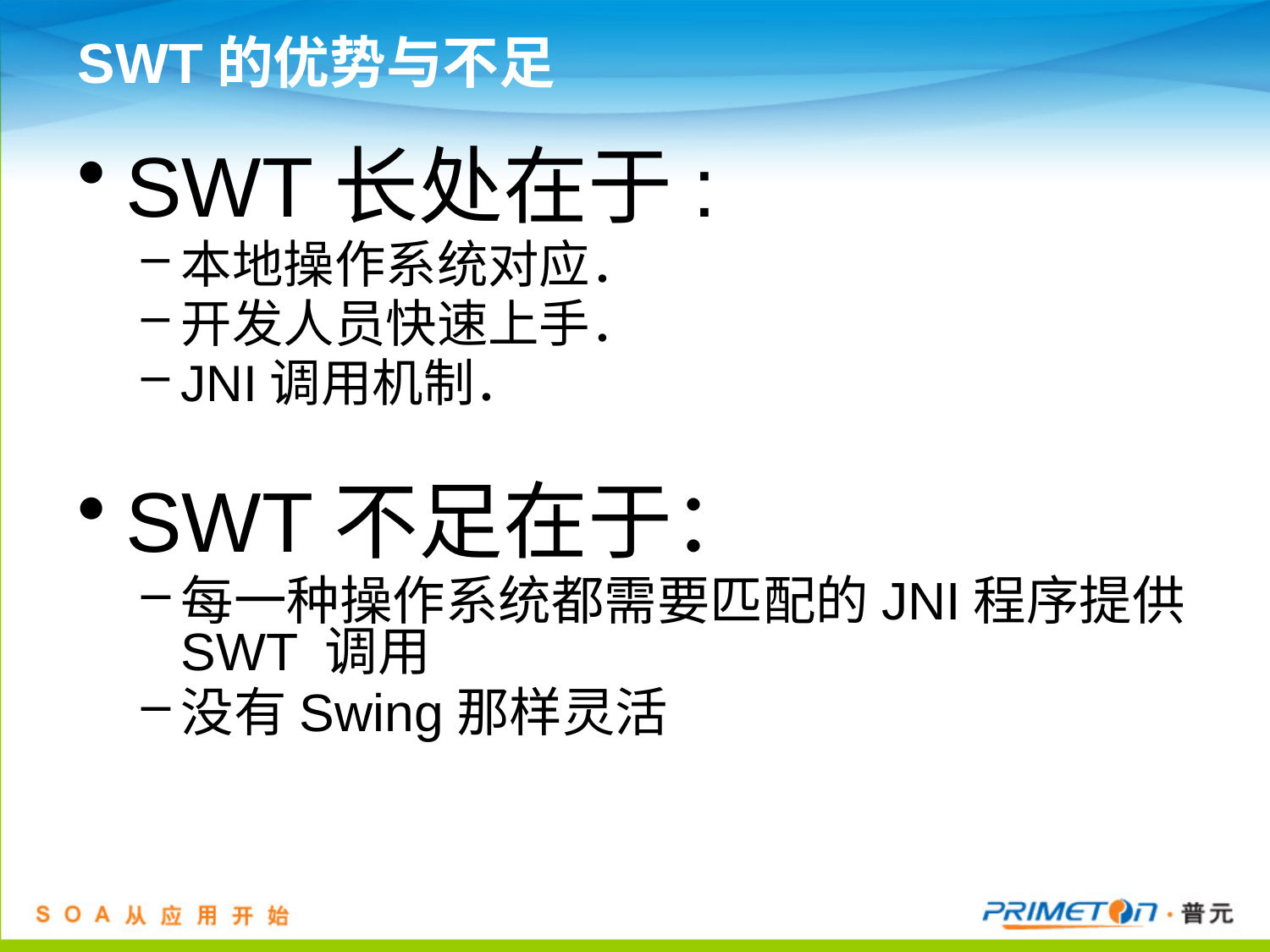

# SWT的优势与不足
SWT长处在于:
本地操作系统对应．
开发人员快速上手．
JNI调用机制．

SWT不足在于：
每一种操作系统都需要匹配的JNI程序提供SWT 调用
没有Swing那样灵活